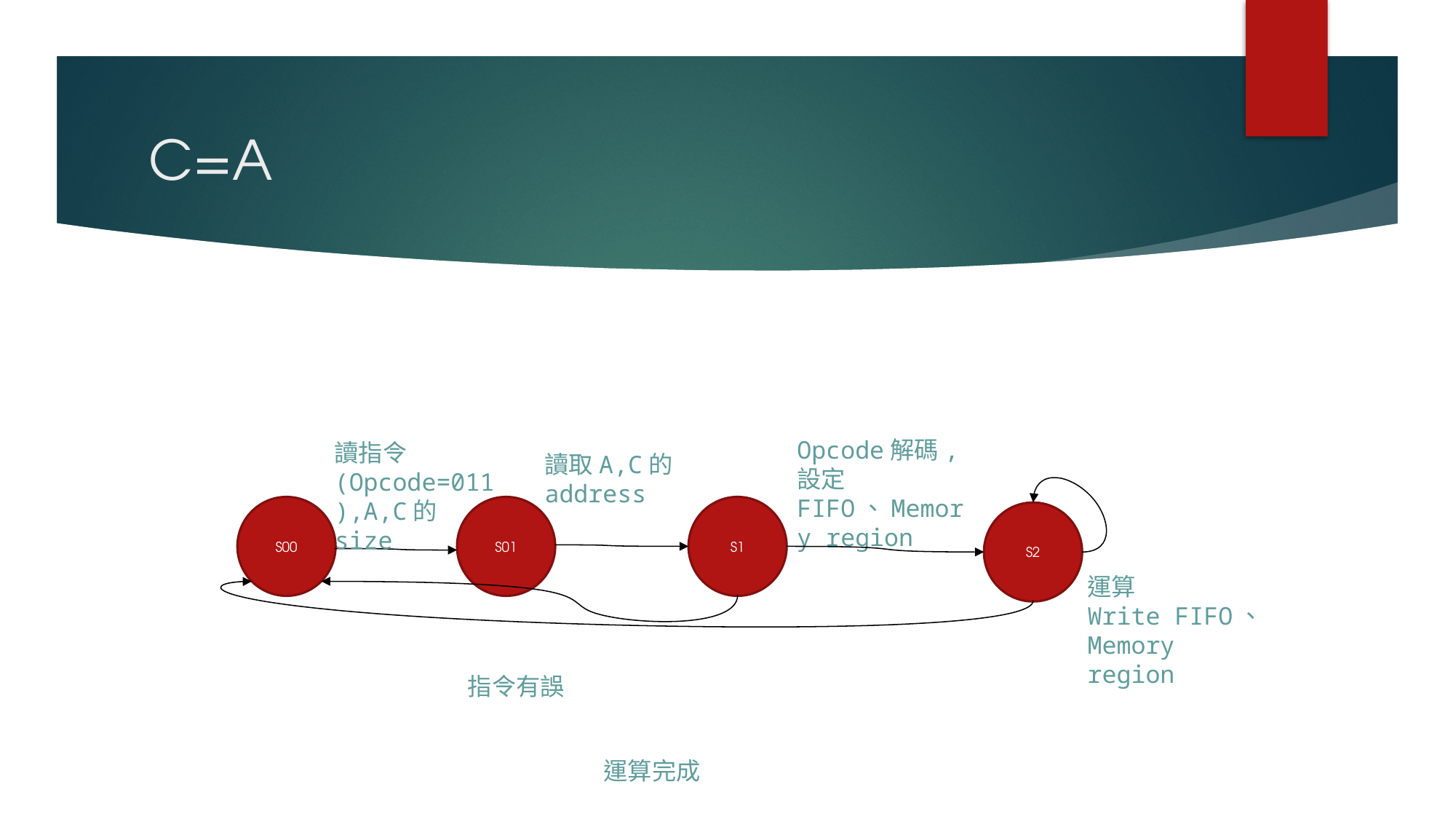

# C=A
Opcode解碼,
設定FIFO、Memory region
讀指令(Opcode=011),A,C的size
讀取A,C的address
S1
S00
S01
S2
運算
Write FIFO、Memory region
指令有誤
運算完成